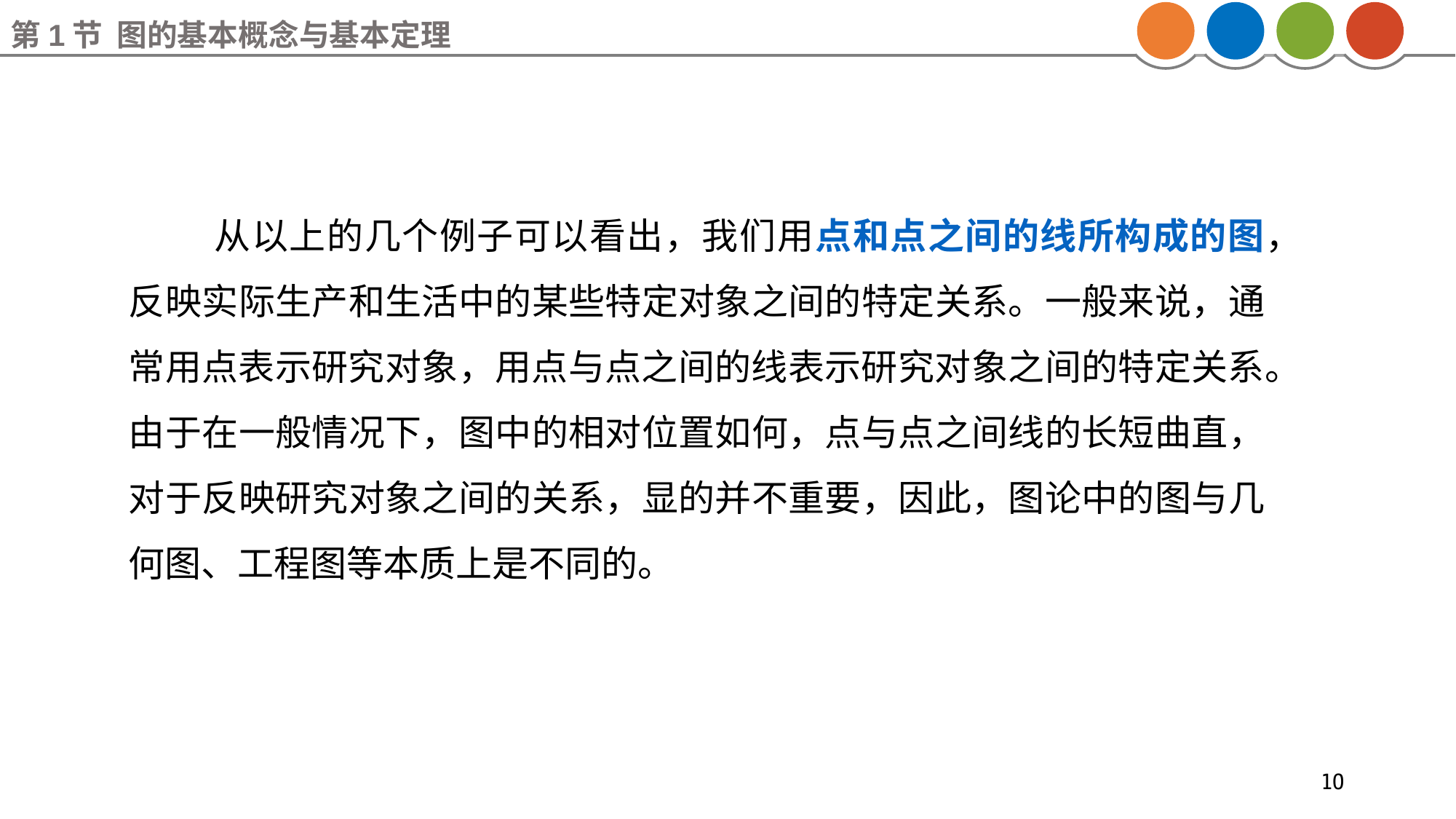

第1节  图的基本概念与基本定理
从以上的几个例子可以看出，我们用点和点之间的线所构成的图，反映实际生产和生活中的某些特定对象之间的特定关系。一般来说，通常用点表示研究对象，用点与点之间的线表示研究对象之间的特定关系。由于在一般情况下，图中的相对位置如何，点与点之间线的长短曲直，对于反映研究对象之间的关系，显的并不重要，因此，图论中的图与几何图、工程图等本质上是不同的。

10